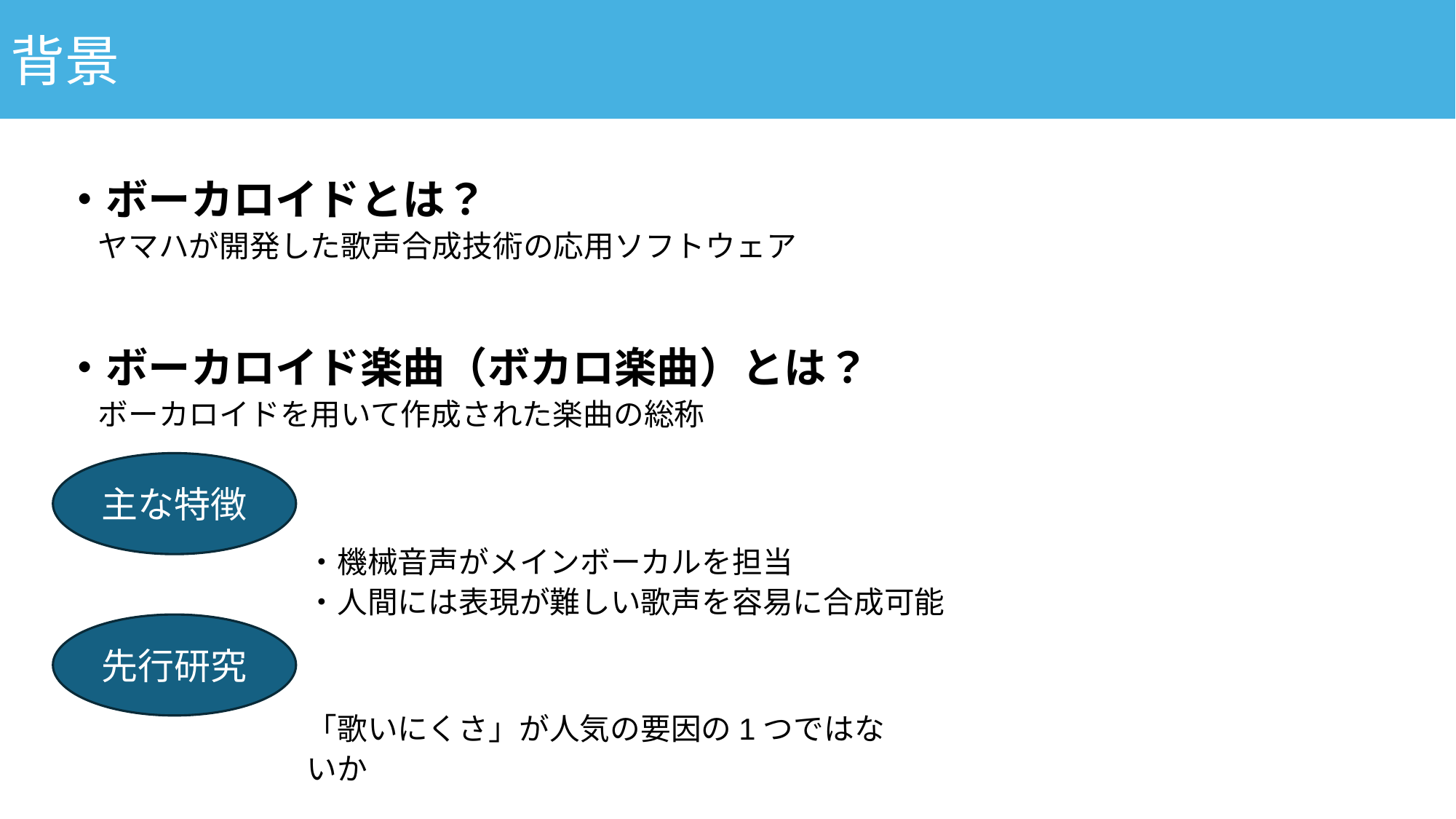

背景
・ボーカロイドとは？
    ヤマハが開発した歌声合成技術の応用ソフトウェア

・ボーカロイド楽曲（ボカロ楽曲）とは？
    ボーカロイドを用いて作成された楽曲の総称
主な特徴
・機械音声がメインボーカルを担当
・人間には表現が難しい歌声を容易に合成可能
先行研究
「歌いにくさ」が人気の要因の1つではないか